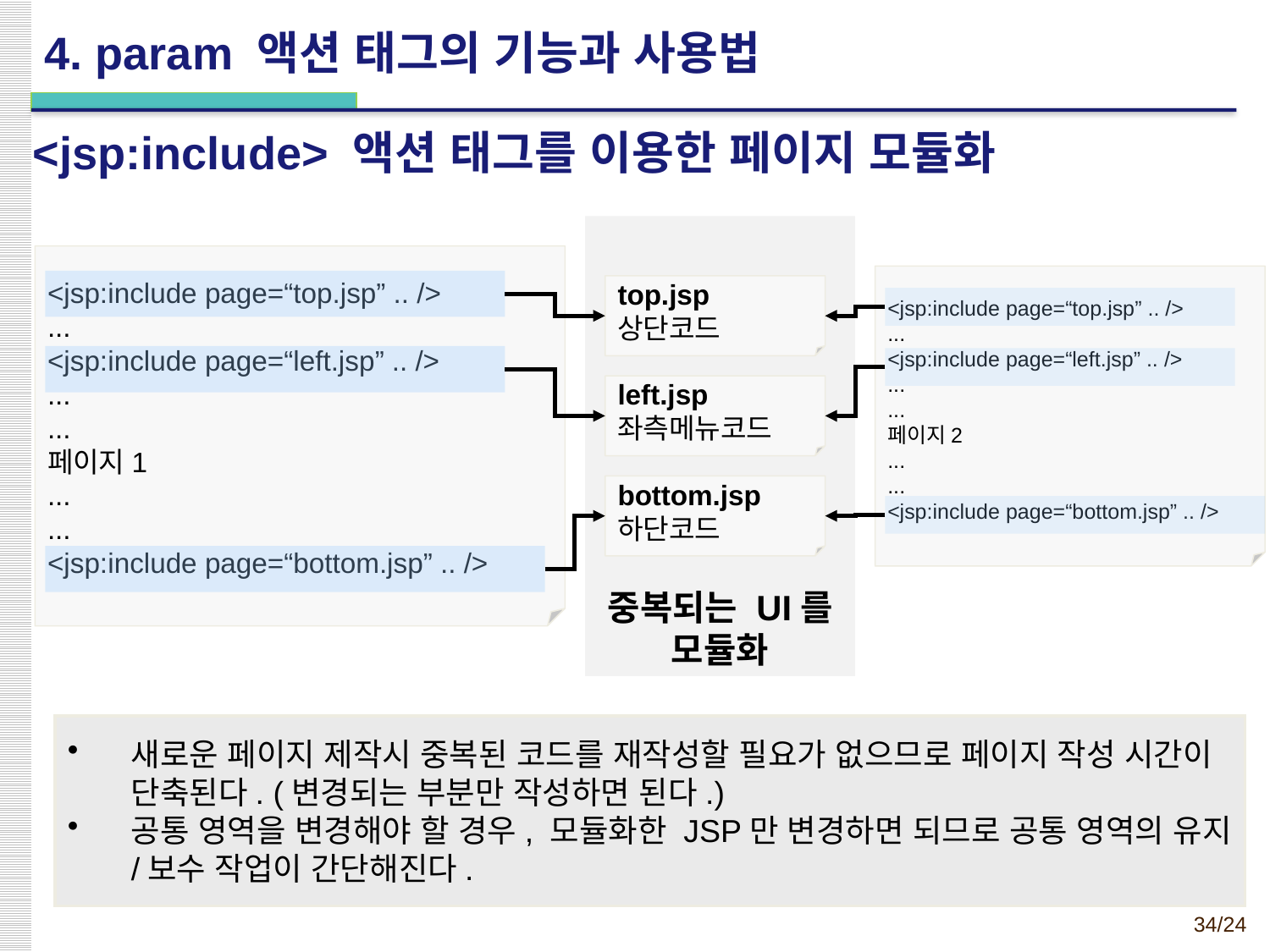

# 4. param 액션 태그의 기능과 사용법
<jsp:include> 액션 태그를 이용한 페이지 모듈화
중복되는 UI를
모듈화
<jsp:include page=“top.jsp” .. />
...
<jsp:include page=“left.jsp” .. />
...
...
페이지1
...
...
<jsp:include page=“bottom.jsp” .. />
<jsp:include page=“top.jsp” .. />
...
<jsp:include page=“left.jsp” .. />
...
...
페이지2
...
...
<jsp:include page=“bottom.jsp” .. />

top.jsp
상단코드

left.jsp
좌측메뉴코드
bottom.jsp
하단코드

새로운 페이지 제작시 중복된 코드를 재작성할 필요가 없으므로 페이지 작성 시간이 단축된다. (변경되는 부분만 작성하면 된다.)
공통 영역을 변경해야 할 경우, 모듈화한 JSP만 변경하면 되므로 공통 영역의 유지/보수 작업이 간단해진다.